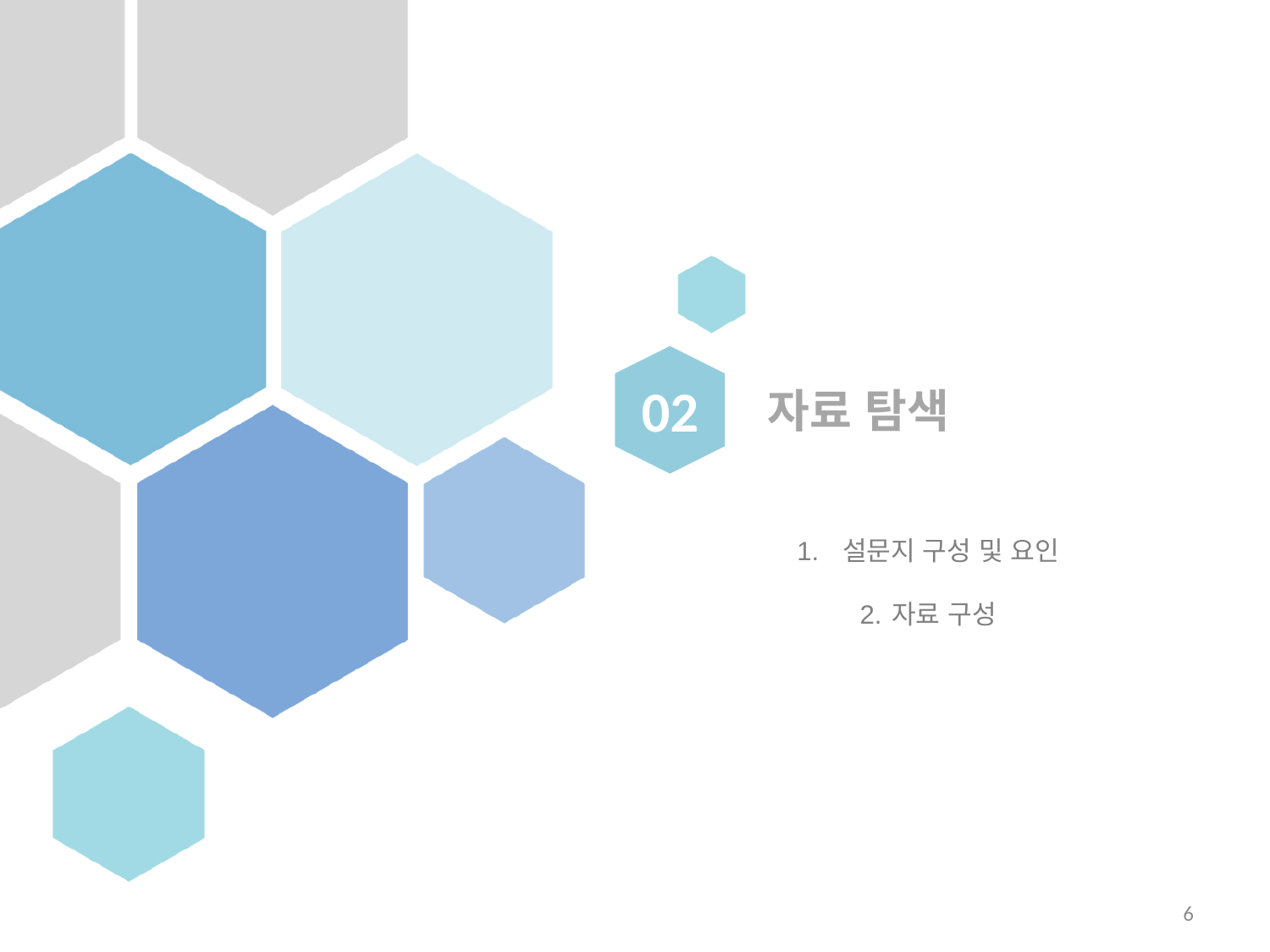

02
자료 탐색
 설문지 구성 및 요인
자료 구성
6